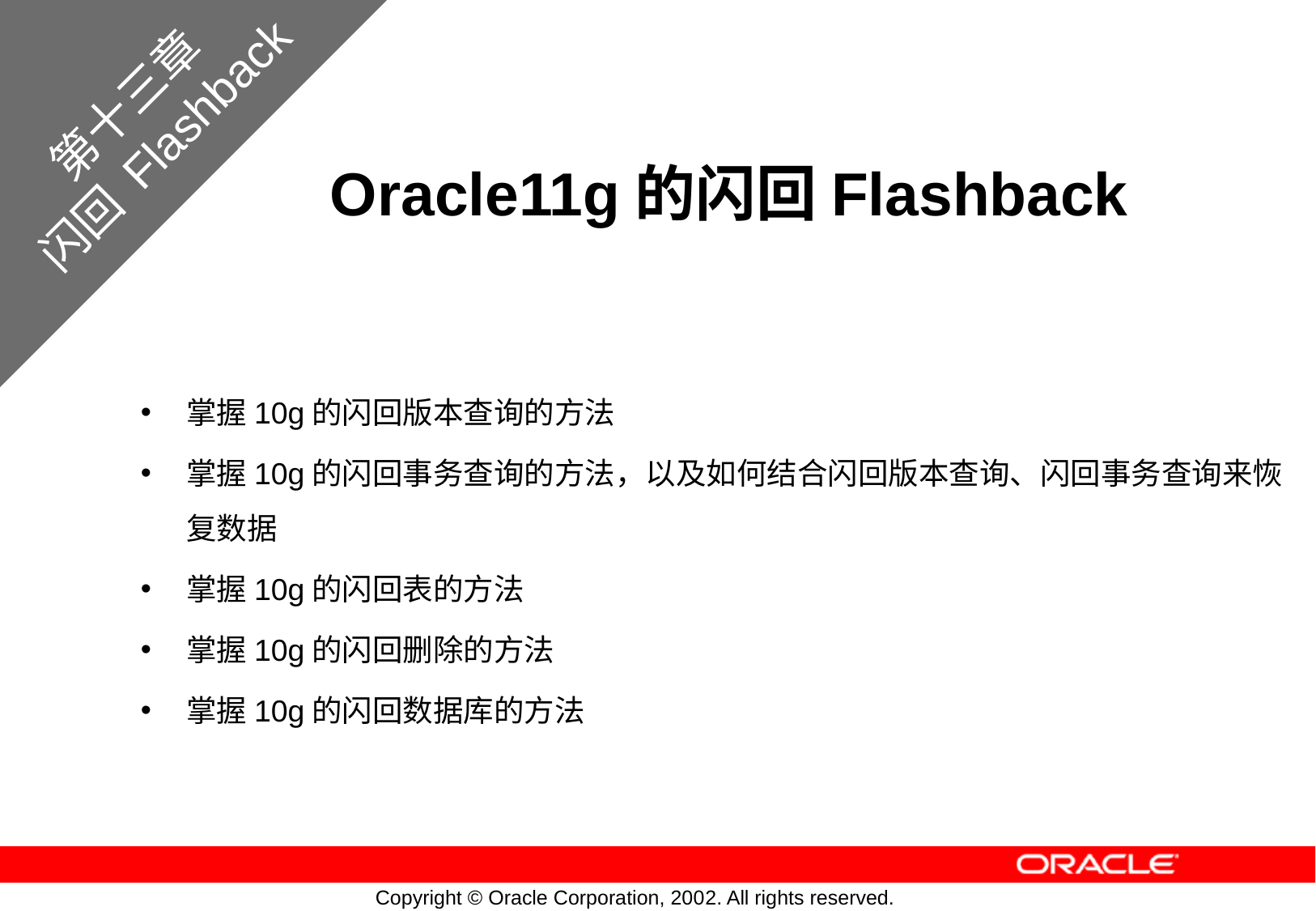

第十三章
闪回 Flashback
Oracle11g的闪回Flashback
掌握10g的闪回版本查询的方法
掌握10g的闪回事务查询的方法，以及如何结合闪回版本查询、闪回事务查询来恢复数据
掌握10g的闪回表的方法
掌握10g的闪回删除的方法
掌握10g的闪回数据库的方法